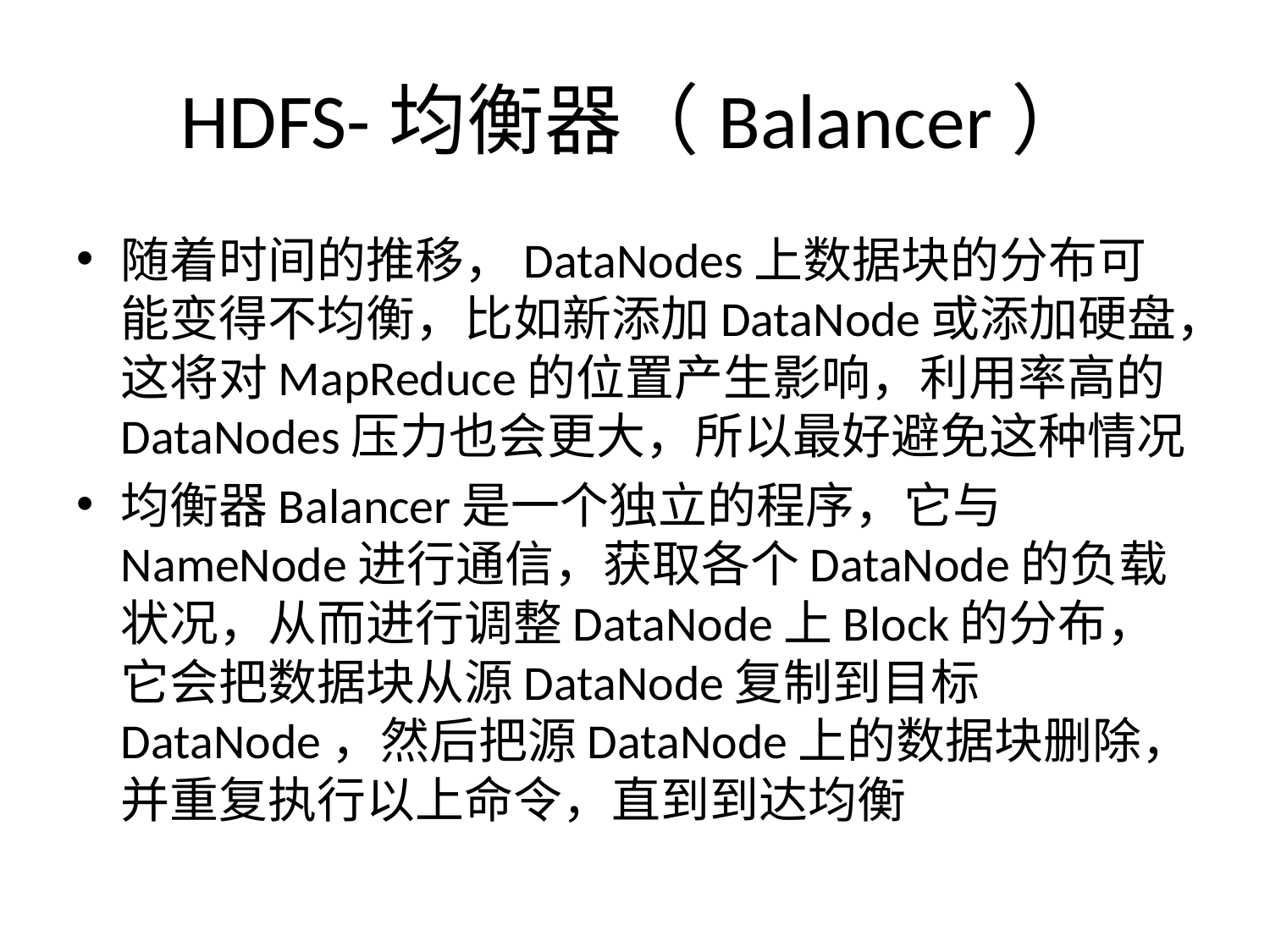

# HDFS-均衡器（Balancer）
随着时间的推移，DataNodes上数据块的分布可能变得不均衡，比如新添加DataNode或添加硬盘，这将对MapReduce的位置产生影响，利用率高的DataNodes压力也会更大，所以最好避免这种情况
均衡器Balancer是一个独立的程序，它与NameNode进行通信，获取各个DataNode的负载状况，从而进行调整DataNode上Block的分布，它会把数据块从源DataNode复制到目标DataNode，然后把源DataNode上的数据块删除，并重复执行以上命令，直到到达均衡